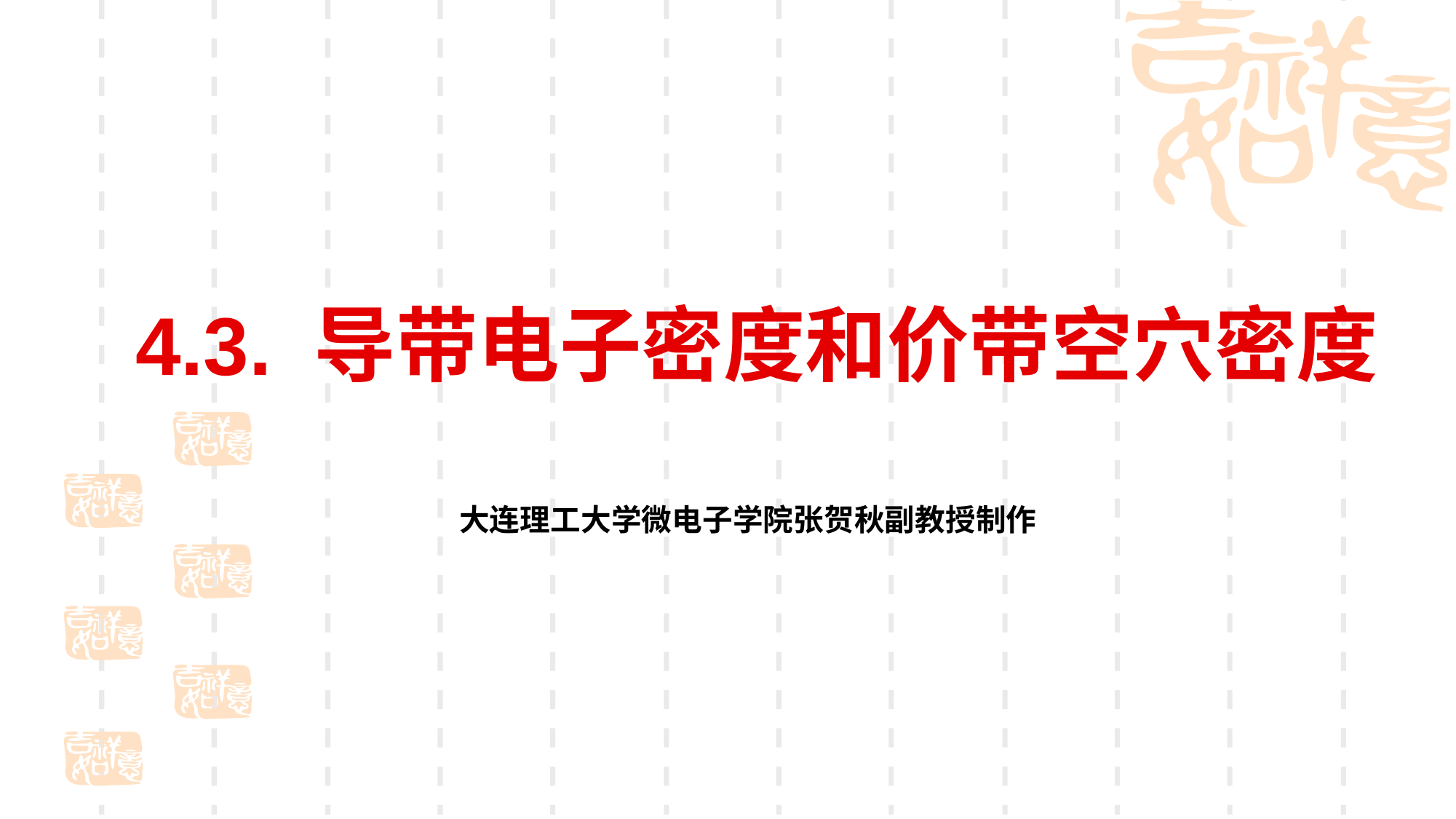

4.3. 导带电子密度和价带空穴密度
大连理工大学微电子学院张贺秋副教授制作